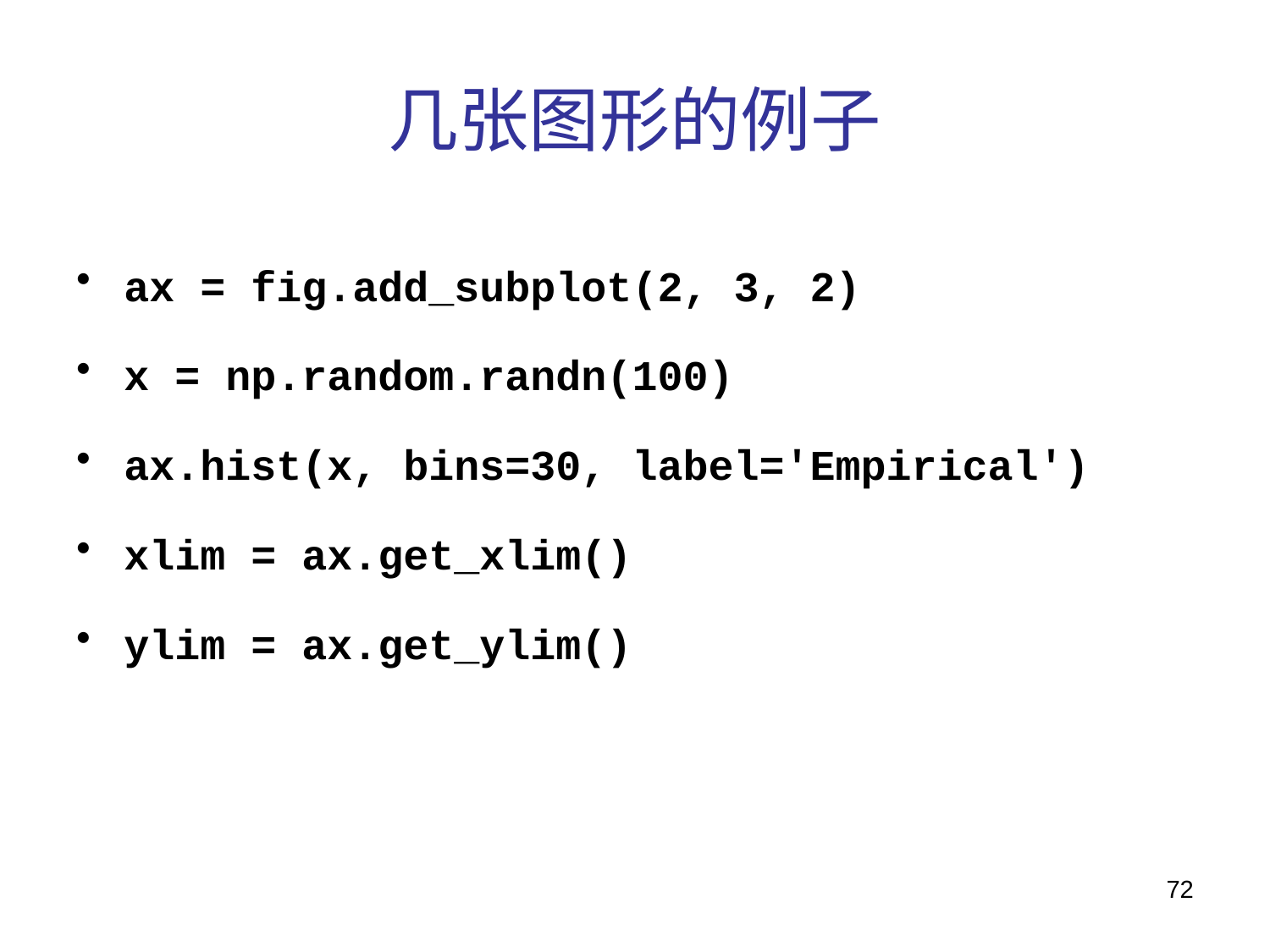

# 几张图形的例子
ax = fig.add_subplot(2, 3, 2)
x = np.random.randn(100)
ax.hist(x, bins=30, label='Empirical')
xlim = ax.get_xlim()
ylim = ax.get_ylim()

72